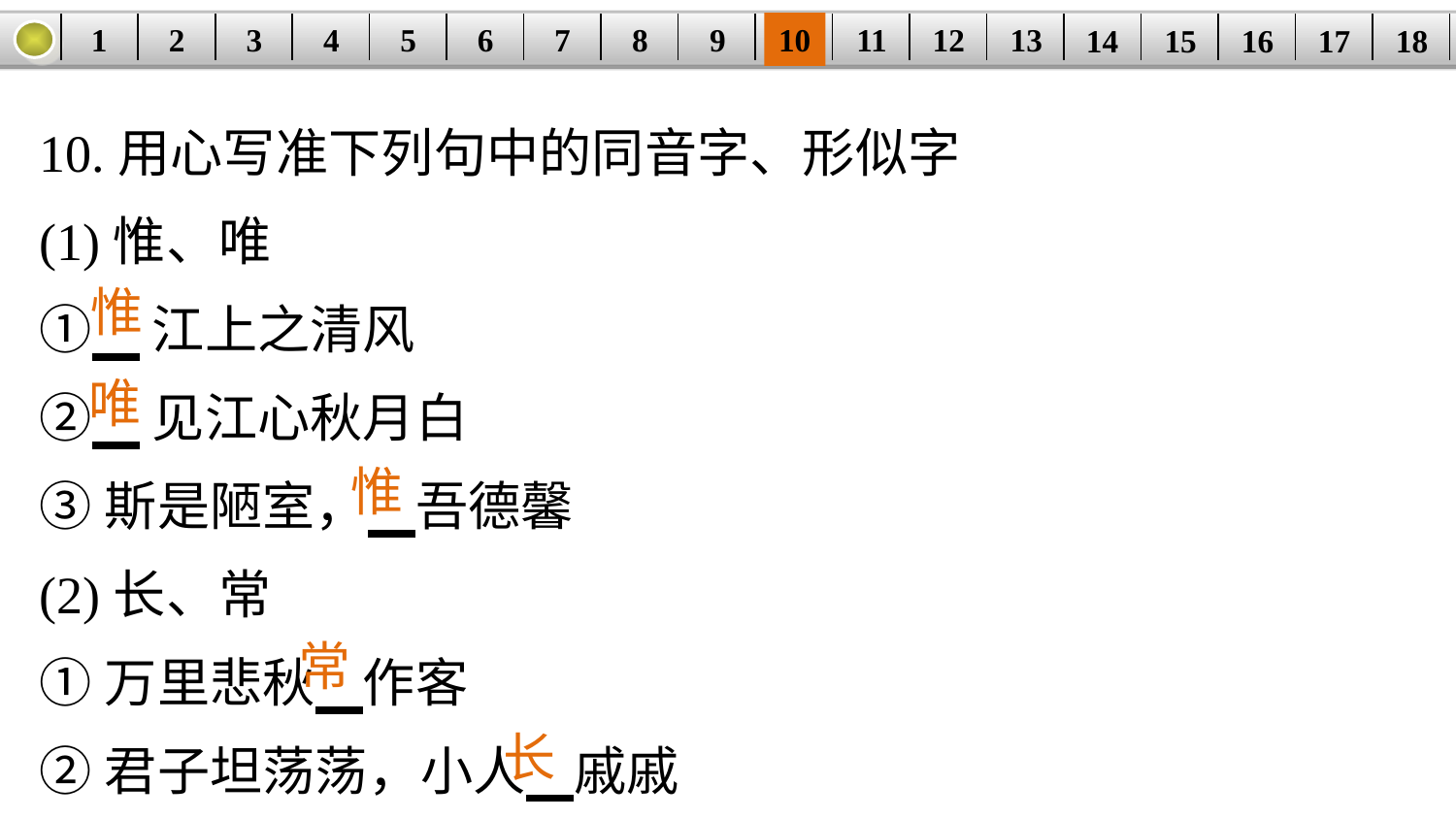

1
2
3
4
5
6
7
8
9
10
11
12
13
14
15
16
17
18
|  |  |  |  |  |  |  |  |  |  |  |  |  |  |  |  |  |  |
| --- | --- | --- | --- | --- | --- | --- | --- | --- | --- | --- | --- | --- | --- | --- | --- | --- | --- |

10.用心写准下列句中的同音字、形似字
(1)惟、唯
①    江上之清风
②    见江心秋月白
③斯是陋室，    吾德馨
(2)长、常
①万里悲秋    作客
②君子坦荡荡，小人    戚戚
惟
唯
惟
常
长